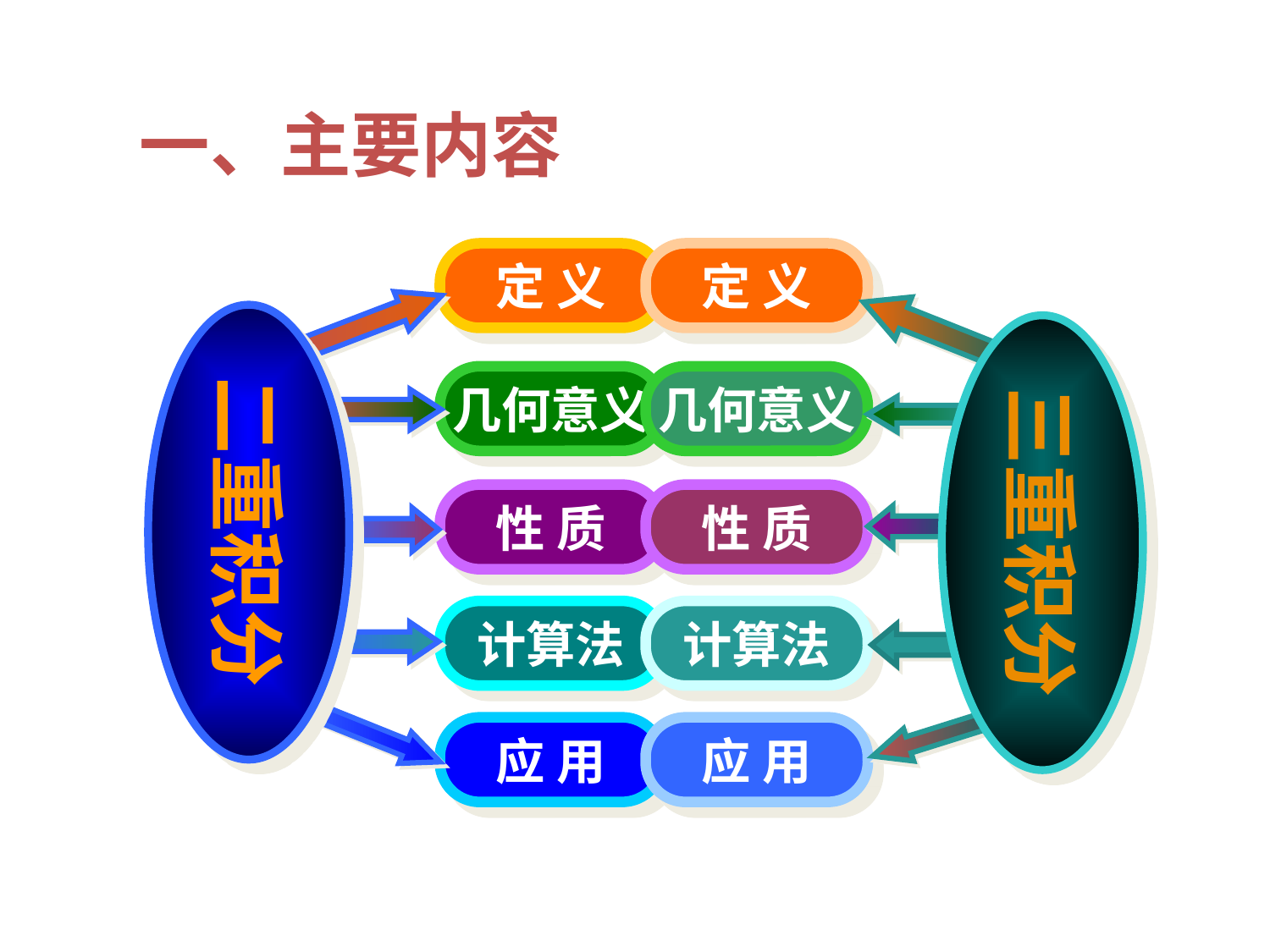

一、主要内容
定 义
定 义
二重积分

三重积分
几何意义
几何意义

性 质
性 质

计算法
计算法

应 用
应 用